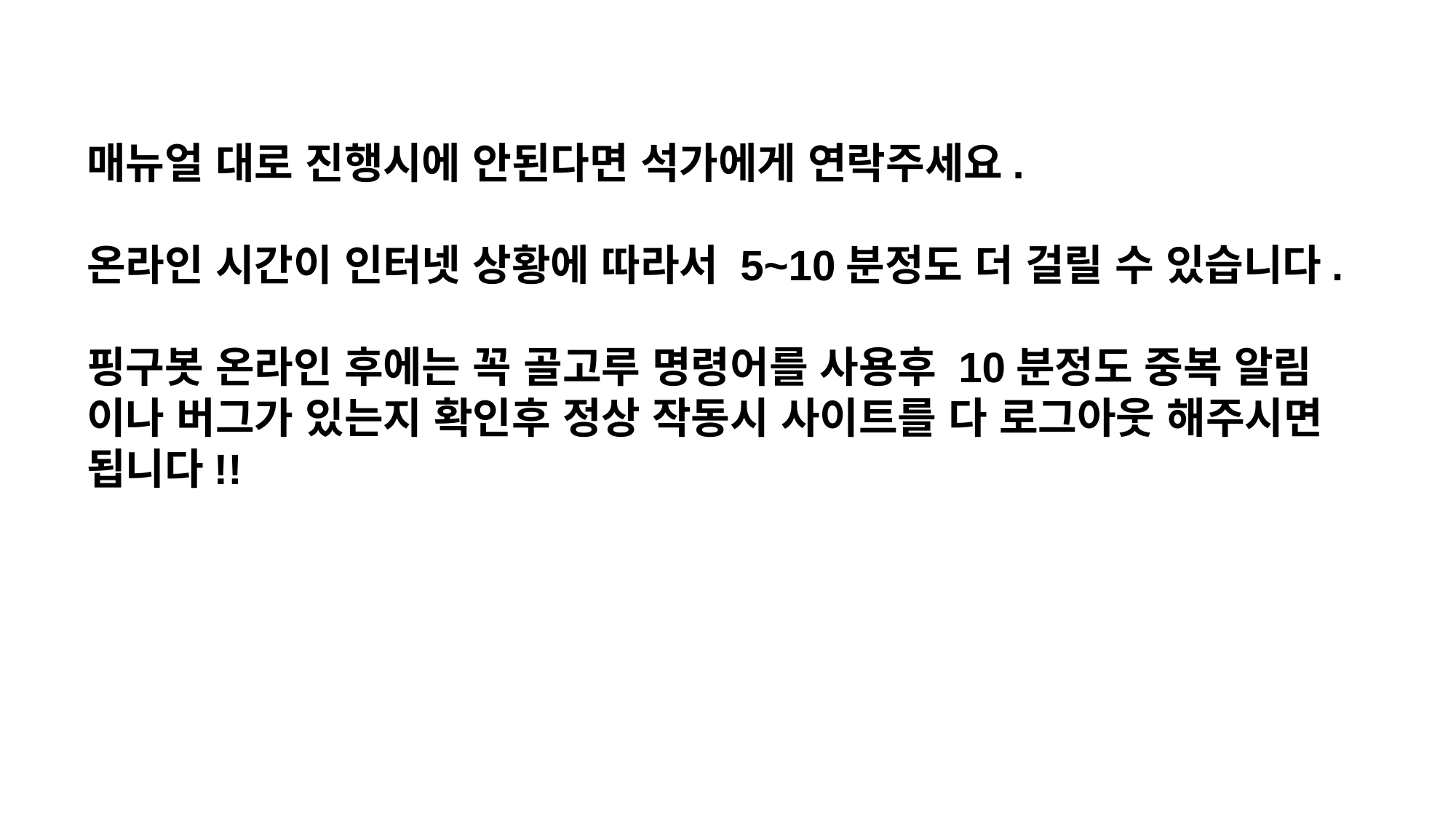

매뉴얼 대로 진행시에 안된다면 석가에게 연락주세요.

온라인 시간이 인터넷 상황에 따라서 5~10분정도 더 걸릴 수 있습니다.

핑구봇 온라인 후에는 꼭 골고루 명령어를 사용후 10분정도 중복 알림 이나 버그가 있는지 확인후 정상 작동시 사이트를 다 로그아웃 해주시면 됩니다!!